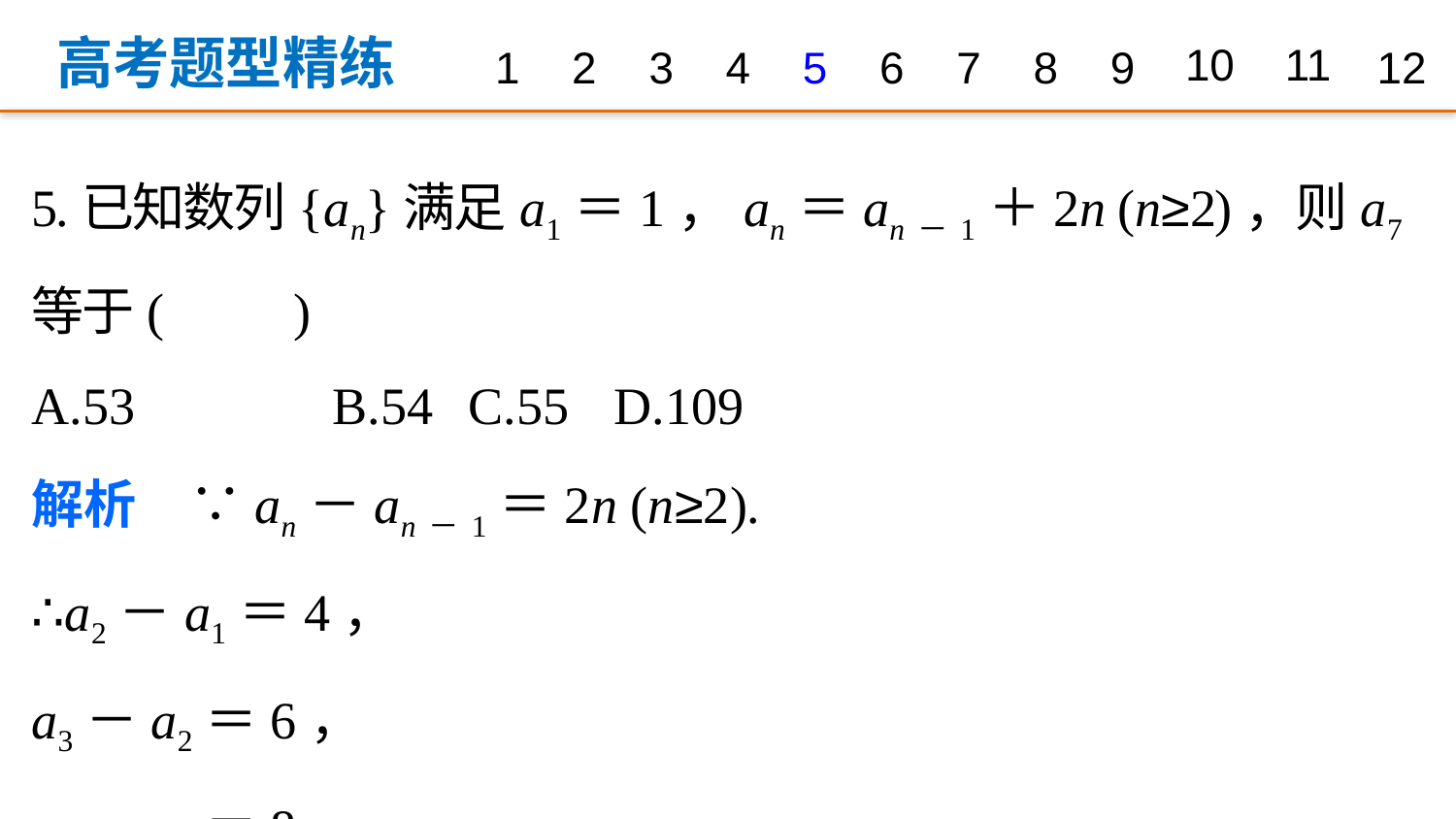

高考题型精练
1
2
3
4
5
6
7
8
9
10
11
12
5.已知数列{an}满足a1＝1，an＝an－1＋2n (n≥2)，则a7等于(　　)
A.53  	B.54	C.55  	D.109
解析　∵an－an－1＝2n (n≥2).
∴a2－a1＝4，
a3－a2＝6，
a4－a3＝8，
…